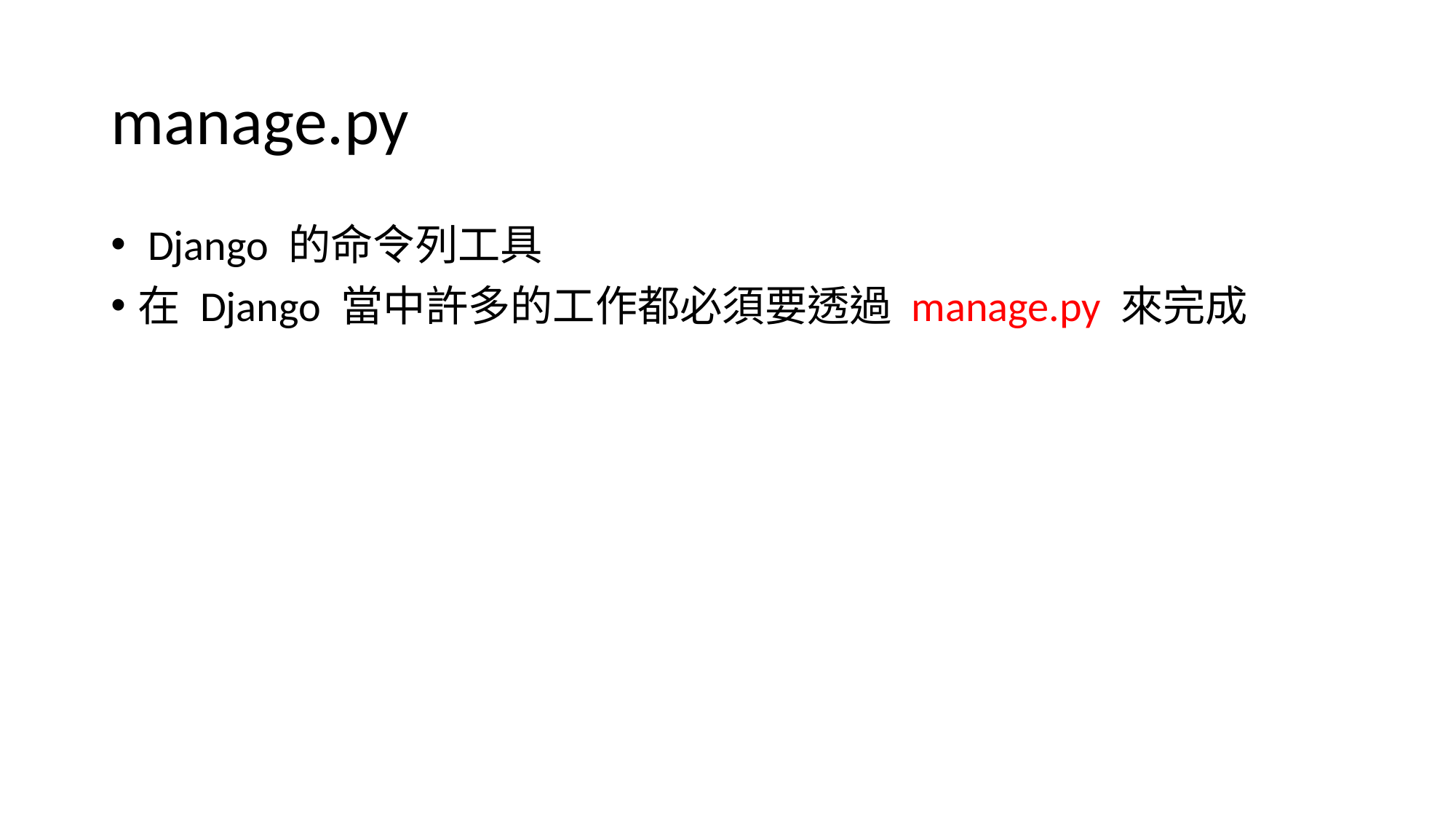

# manage.py
 Django 的命令列工具
在 Django 當中許多的工作都必須要透過 manage.py 來完成